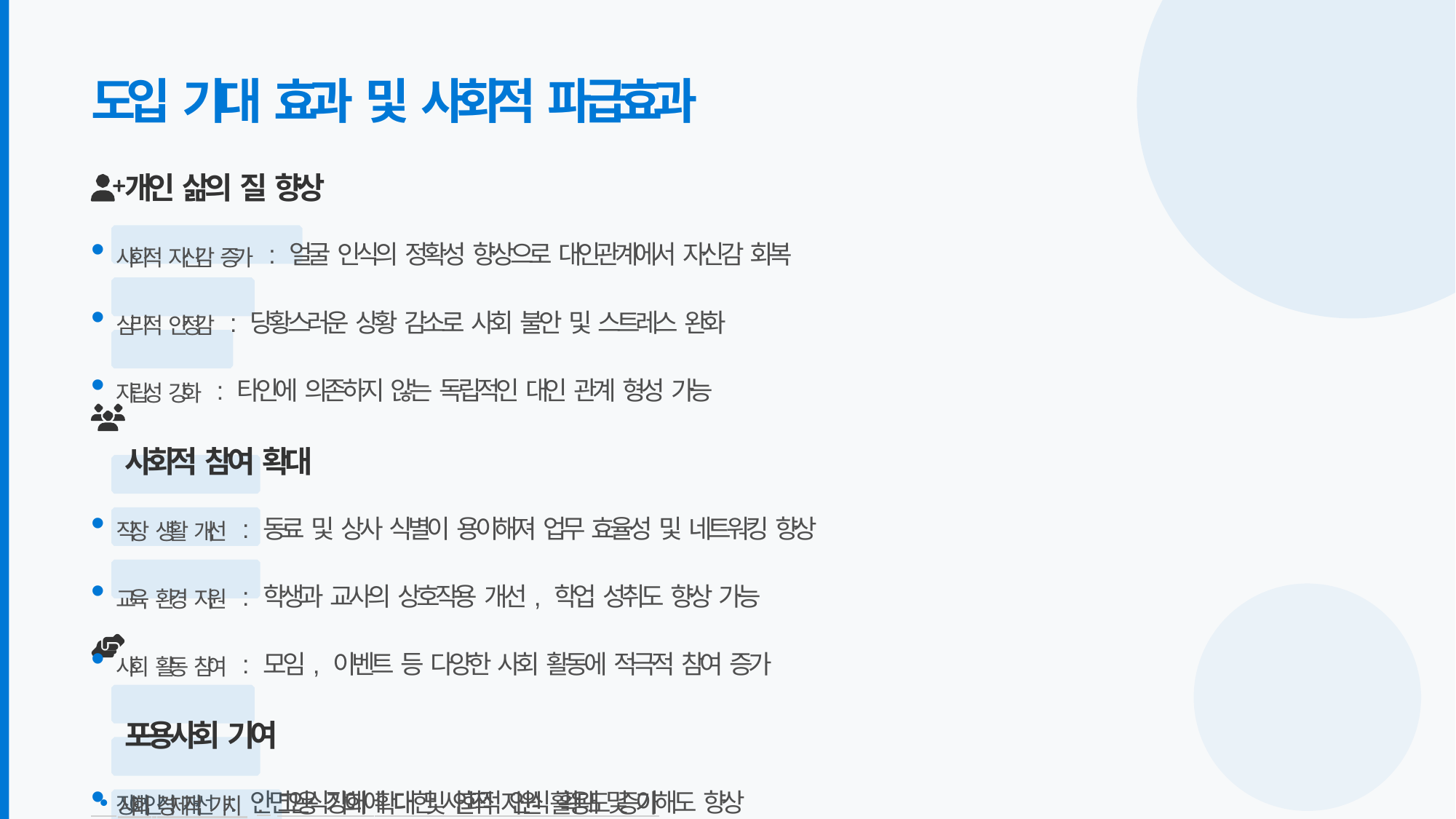

# 도입 기대 효과 및 사회적 파급효과
개인 삶의 질 향상
사회적 자신감 증가 : 얼굴 인식의 정확성 향상으로 대인관계에서 자신감 회복
심리적 안정감 : 당황스러운 상황 감소로 사회 불안 및 스트레스 완화
자립성 강화 : 타인에 의존하지 않는 독립적인 대인 관계 형성 가능

사회적 참여 확대
직장 생활 개선 : 동료 및 상사 식별이 용이해져 업무 효율성 및 네트워킹 향상
교육 환경 지원 : 학생과 교사의 상호작용 개선, 학업 성취도 향상 가능
사회 활동 참여 : 모임, 이벤트 등 다양한 사회 활동에 적극적 참여 증가

포용사회 기여
장애인식 개선 : 안면인식장애에 대한 사회적 인식 확대 및 이해도 향상
통합 기술 발전 : 보조공학 기술 발전 촉진 및 다른 장애 영역으로 확장 가능

•	사회 경제적 가치 : 고용 기회 확대 및 인적 자원 활용도 증가
안면인식장애를 위한 스마트안경 솔루션 개발
19 / 20